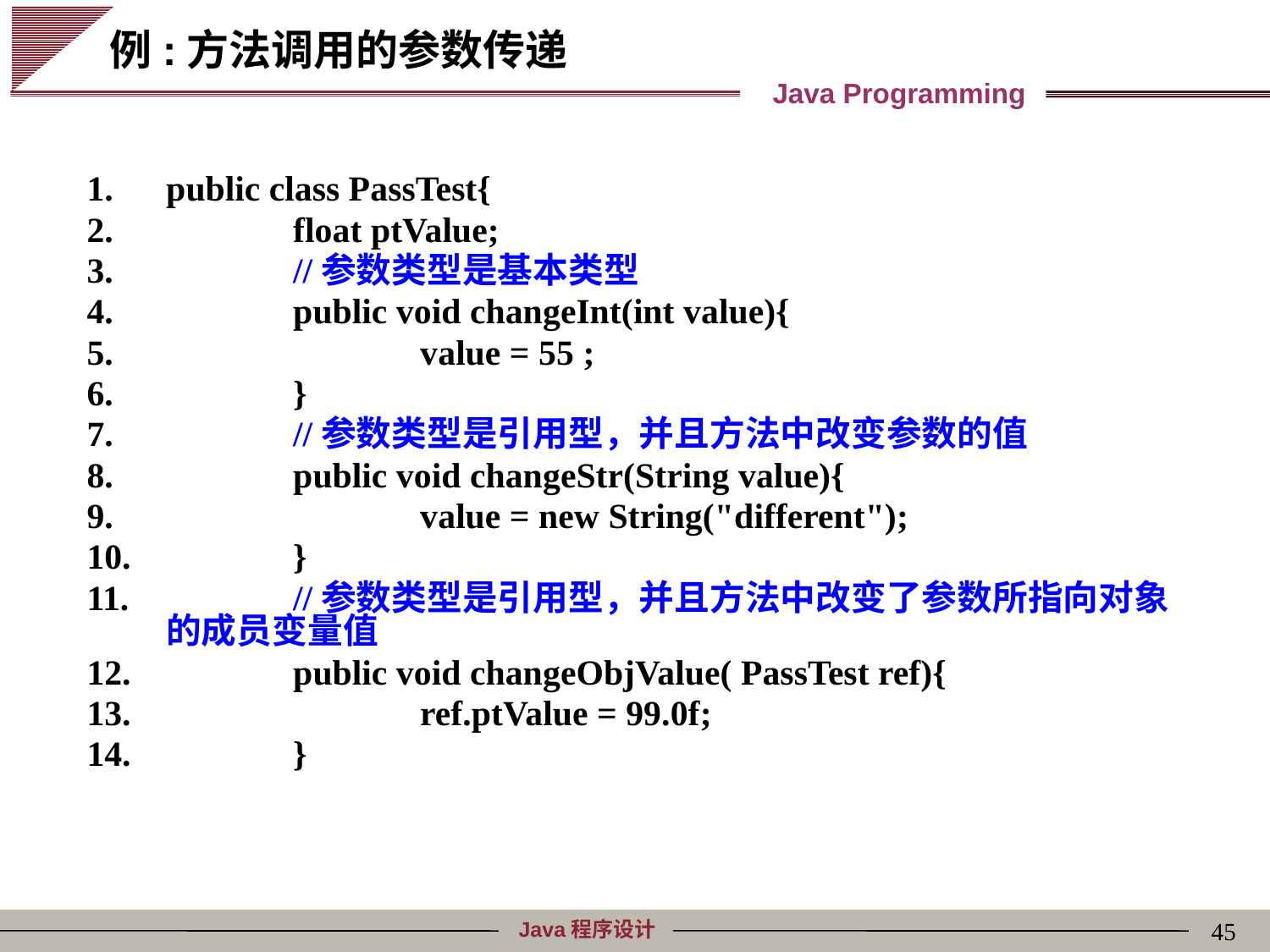

例:方法调用的参数传递
public class PassTest{
	float ptValue;
	//参数类型是基本类型
	public void changeInt(int value){
		value = 55 ;
	}
	//参数类型是引用型，并且方法中改变参数的值
	public void changeStr(String value){
		value = new String("different");
	}
	//参数类型是引用型，并且方法中改变了参数所指向对象的成员变量值
	public void changeObjValue( PassTest ref){
		ref.ptValue = 99.0f;
	}